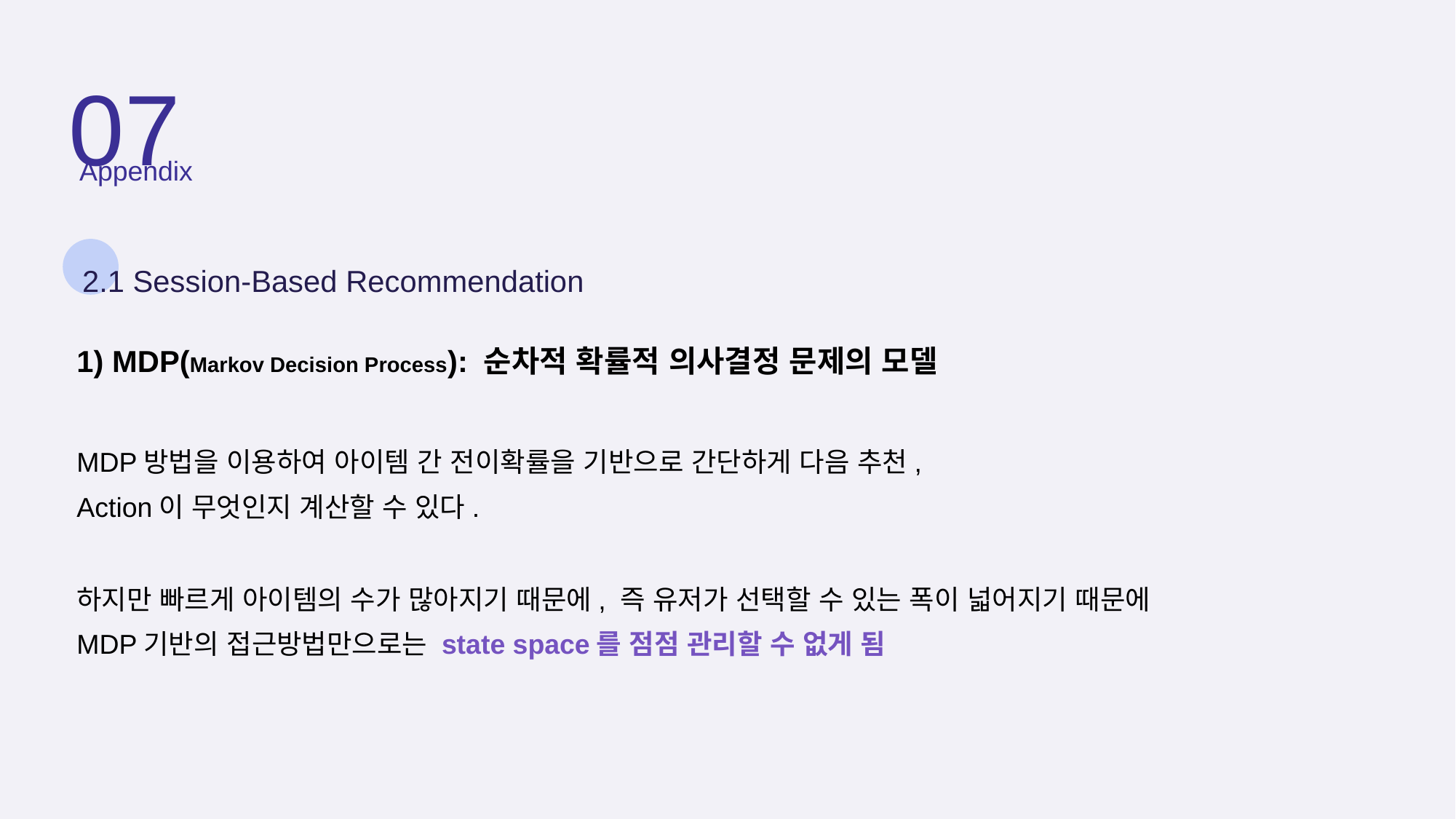

07
 Appendix
2.1 Session-Based Recommendation

1) MDP(Markov Decision Process): 순차적 확률적 의사결정 문제의 모델

MDP방법을 이용하여 아이템 간 전이확률을 기반으로 간단하게 다음 추천,
Action이 무엇인지 계산할 수 있다.

하지만 빠르게 아이템의 수가 많아지기 때문에, 즉 유저가 선택할 수 있는 폭이 넓어지기 때문에
MDP기반의 접근방법만으로는 state space를 점점 관리할 수 없게 됨